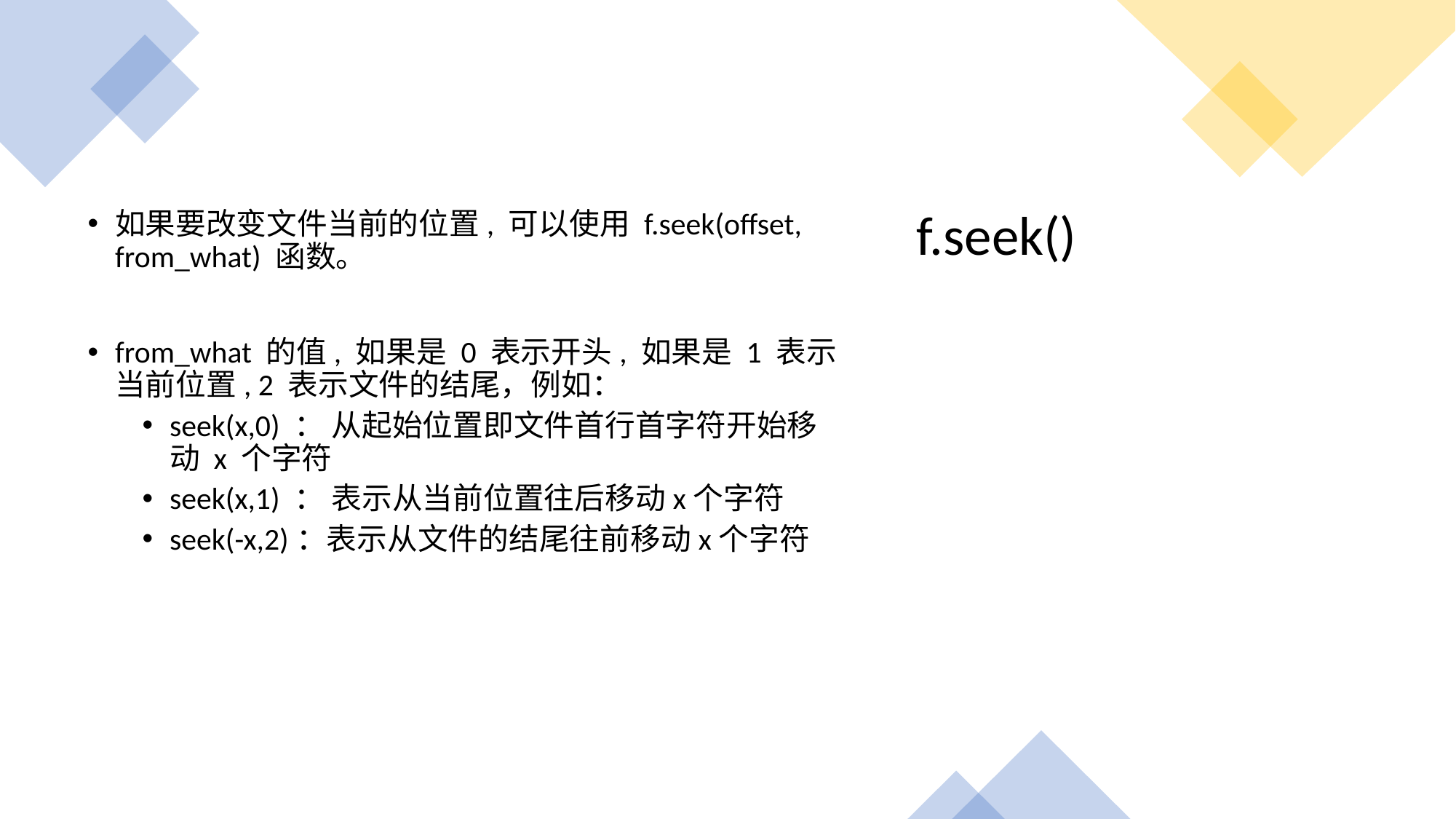

如果要改变文件当前的位置, 可以使用 f.seek(offset, from_what) 函数。

from_what 的值, 如果是 0 表示开头, 如果是 1 表示当前位置, 2 表示文件的结尾，例如：
seek(x,0) ： 从起始位置即文件首行首字符开始移动 x 个字符
seek(x,1) ： 表示从当前位置往后移动x个字符
seek(-x,2)：表示从文件的结尾往前移动x个字符
# f.seek()